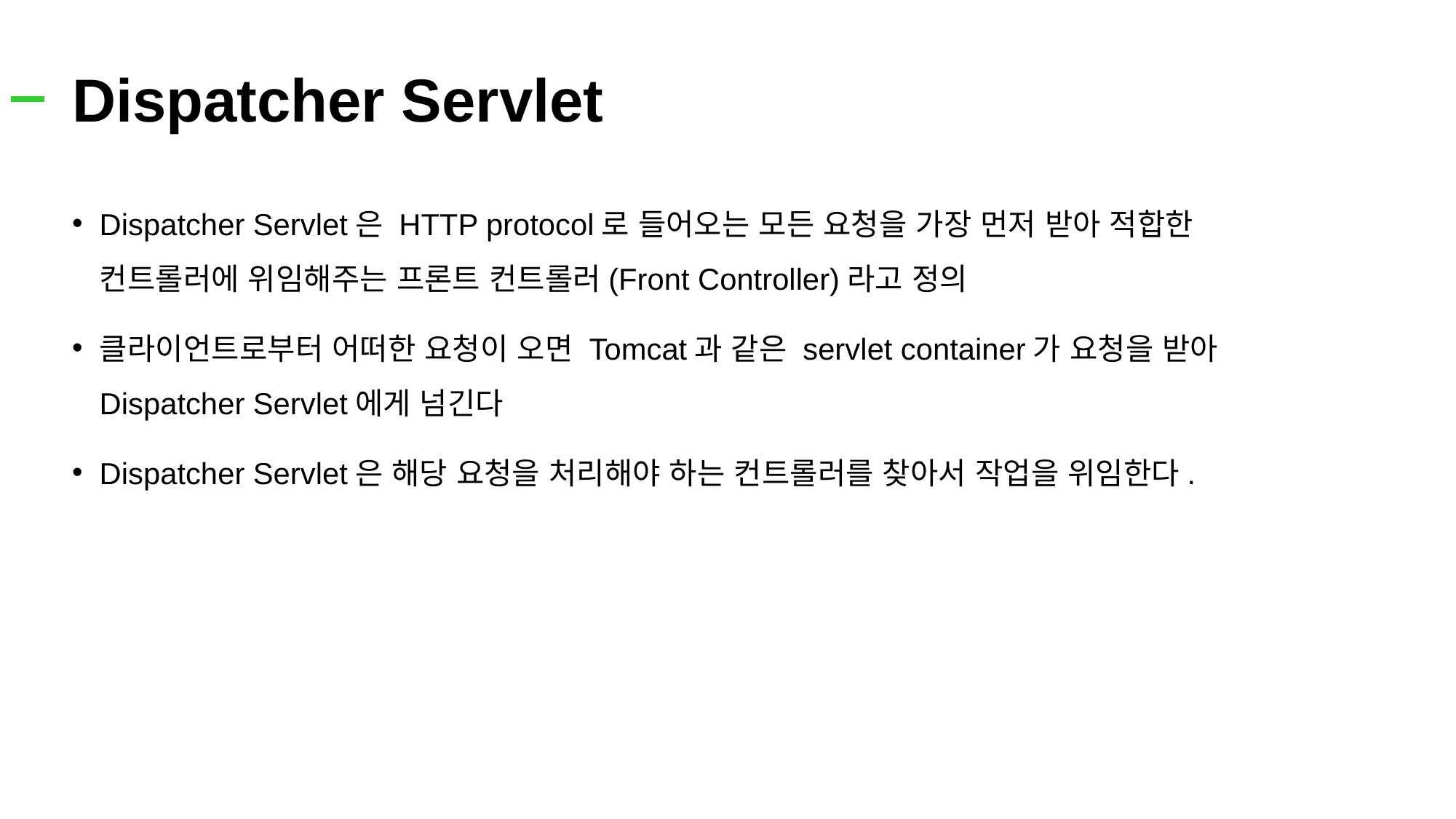

# Dispatcher Servlet

Dispatcher Servlet은 HTTP protocol로 들어오는 모든 요청을 가장 먼저 받아 적합한 컨트롤러에 위임해주는 프론트 컨트롤러(Front Controller)라고 정의
클라이언트로부터 어떠한 요청이 오면 Tomcat과 같은 servlet container가 요청을 받아 Dispatcher Servlet에게 넘긴다
Dispatcher Servlet은 해당 요청을 처리해야 하는 컨트롤러를 찾아서 작업을 위임한다.